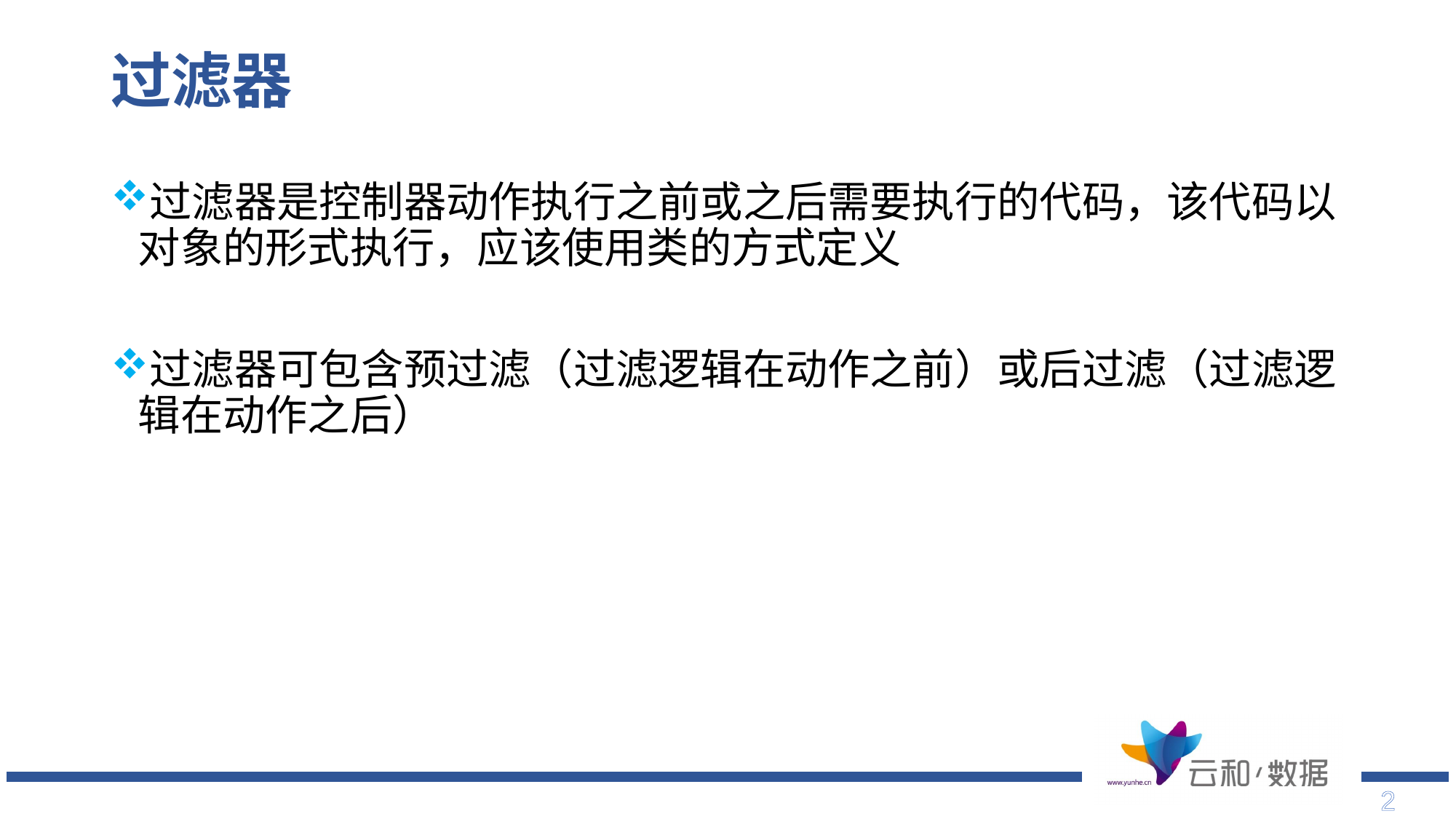

# 过滤器
过滤器是控制器动作执行之前或之后需要执行的代码，该代码以对象的形式执行，应该使用类的方式定义

过滤器可包含预过滤（过滤逻辑在动作之前）或后过滤（过滤逻辑在动作之后）